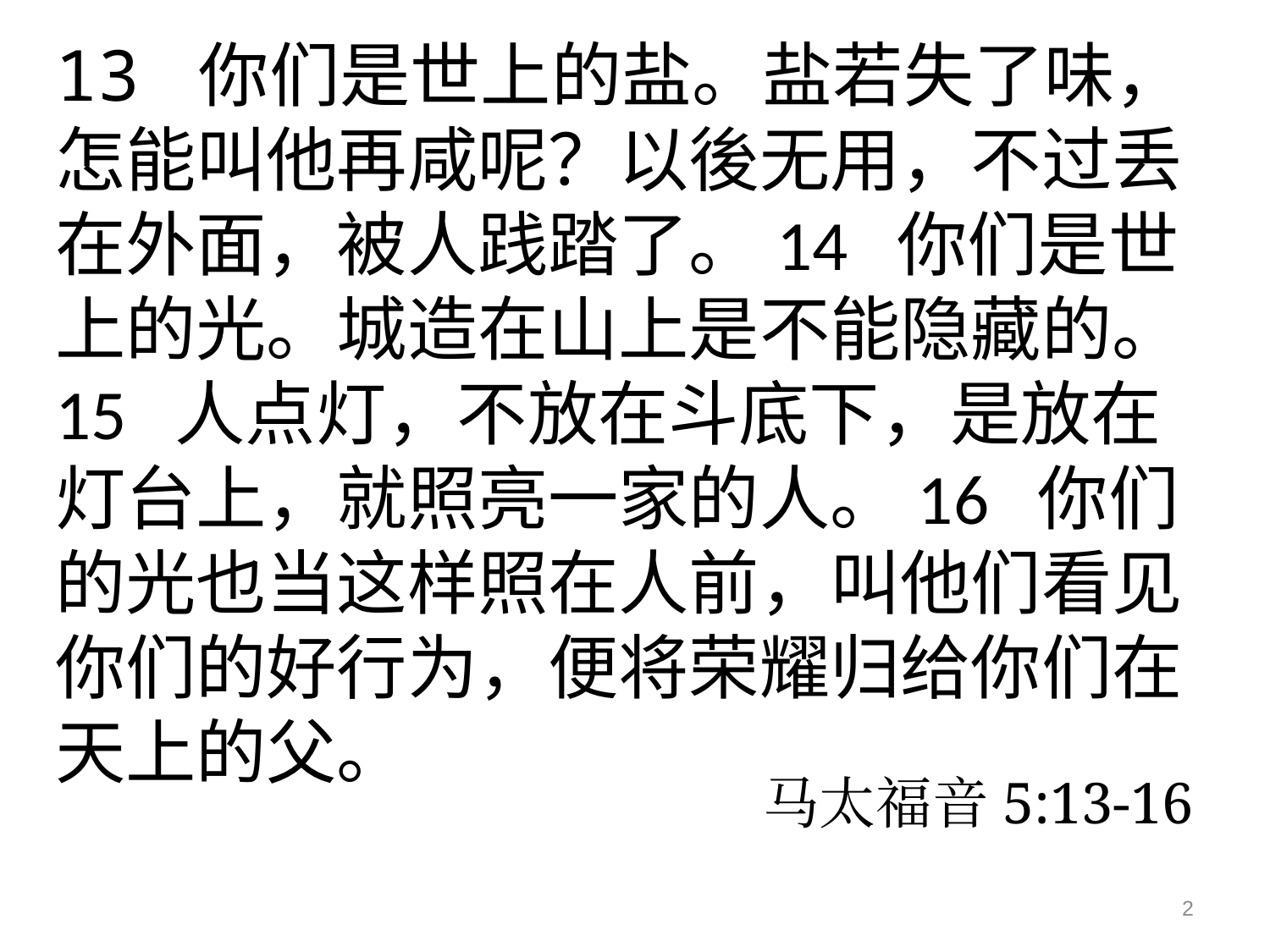

13 你们是世上的盐。盐若失了味，怎能叫他再咸呢？以後无用，不过丢在外面，被人践踏了。14  你们是世上的光。城造在山上是不能隐藏的。15  人点灯，不放在斗底下，是放在灯台上，就照亮一家的人。16  你们的光也当这样照在人前，叫他们看见你们的好行为，便将荣耀归给你们在天上的父。
马太福音5:13-16
2